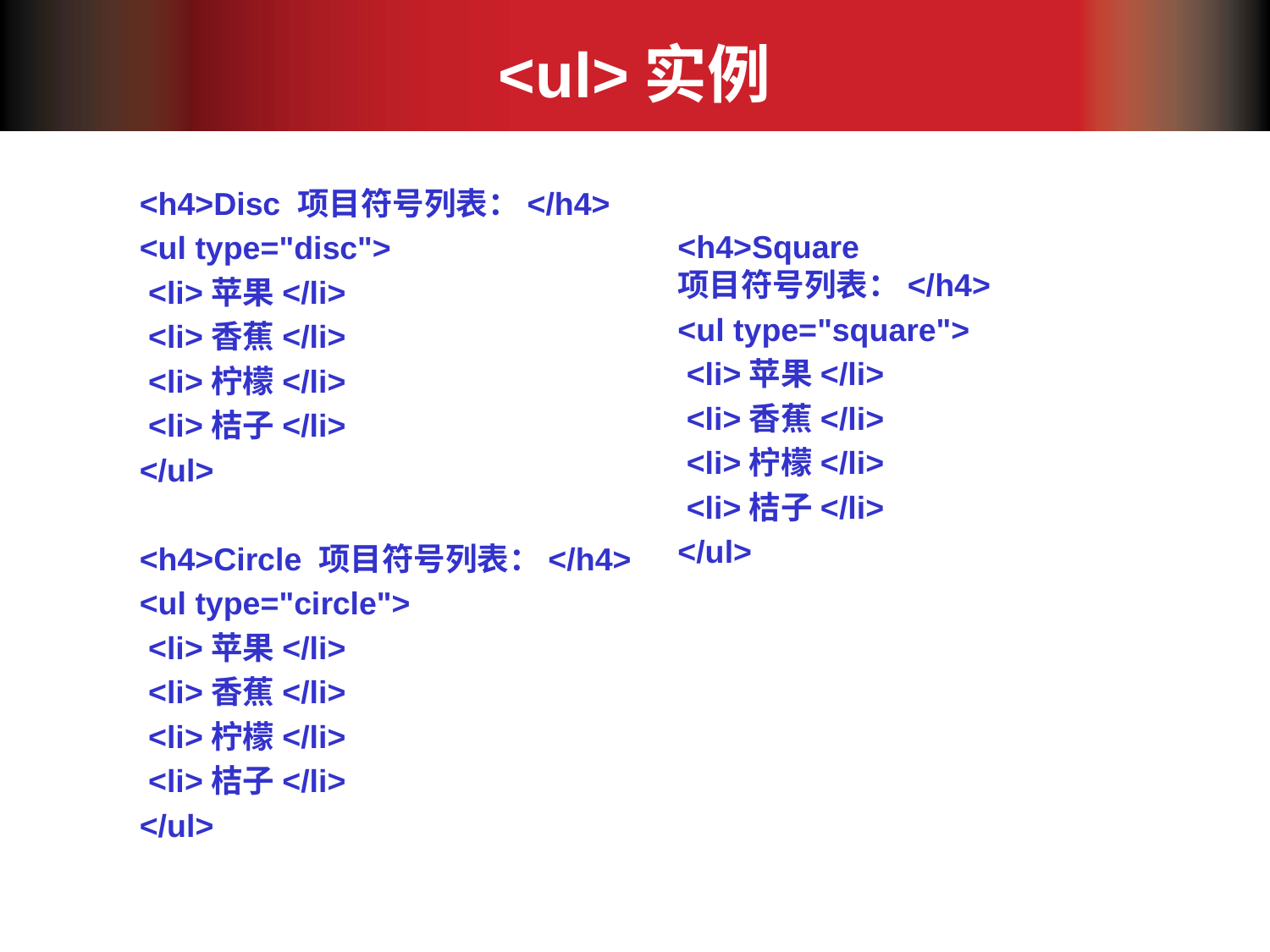

# <ul>实例

<h4>Square 项目符号列表：</h4>
<ul type="square">
 <li>苹果</li>
 <li>香蕉</li>
 <li>柠檬</li>
 <li>桔子</li>
</ul>
<h4>Disc 项目符号列表：</h4>
<ul type="disc">
 <li>苹果</li>
 <li>香蕉</li>
 <li>柠檬</li>
 <li>桔子</li>
</ul>

<h4>Circle 项目符号列表：</h4>
<ul type="circle">
 <li>苹果</li>
 <li>香蕉</li>
 <li>柠檬</li>
 <li>桔子</li>
</ul>